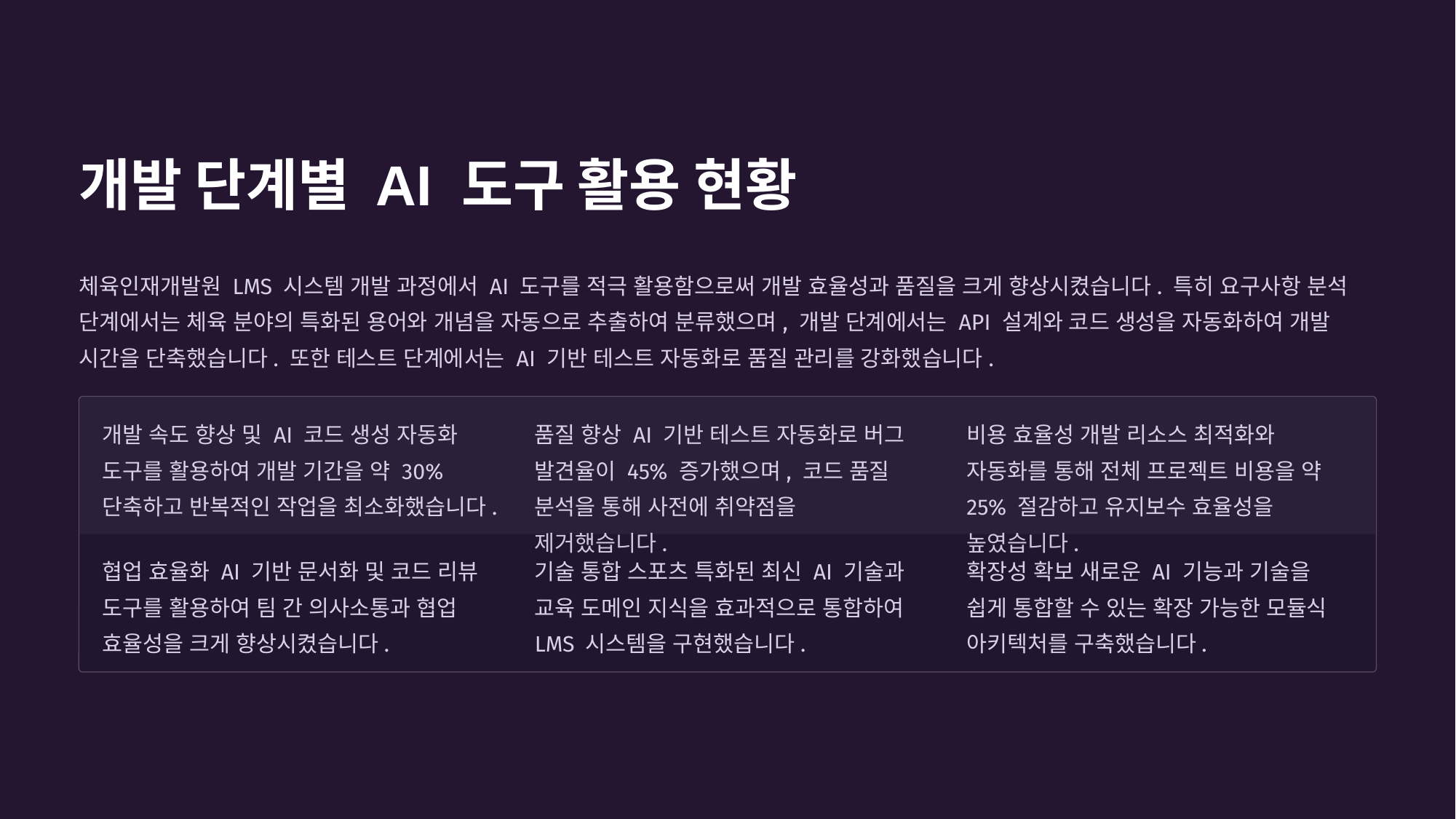

개발 단계별 AI 도구 활용 현황
체육인재개발원 LMS 시스템 개발 과정에서 AI 도구를 적극 활용함으로써 개발 효율성과 품질을 크게 향상시켰습니다. 특히 요구사항 분석 단계에서는 체육 분야의 특화된 용어와 개념을 자동으로 추출하여 분류했으며, 개발 단계에서는 API 설계와 코드 생성을 자동화하여 개발 시간을 단축했습니다. 또한 테스트 단계에서는 AI 기반 테스트 자동화로 품질 관리를 강화했습니다.

개발 속도 향상 및 AI 코드 생성 자동화 도구를 활용하여 개발 기간을 약 30% 단축하고 반복적인 작업을 최소화했습니다.
품질 향상 AI 기반 테스트 자동화로 버그 발견율이 45% 증가했으며, 코드 품질 분석을 통해 사전에 취약점을 제거했습니다.
비용 효율성 개발 리소스 최적화와 자동화를 통해 전체 프로젝트 비용을 약 25% 절감하고 유지보수 효율성을 높였습니다.

협업 효율화 AI 기반 문서화 및 코드 리뷰 도구를 활용하여 팀 간 의사소통과 협업 효율성을 크게 향상시켰습니다.
기술 통합 스포츠 특화된 최신 AI 기술과 교육 도메인 지식을 효과적으로 통합하여 LMS 시스템을 구현했습니다.
확장성 확보 새로운 AI 기능과 기술을 쉽게 통합할 수 있는 확장 가능한 모듈식 아키텍처를 구축했습니다.